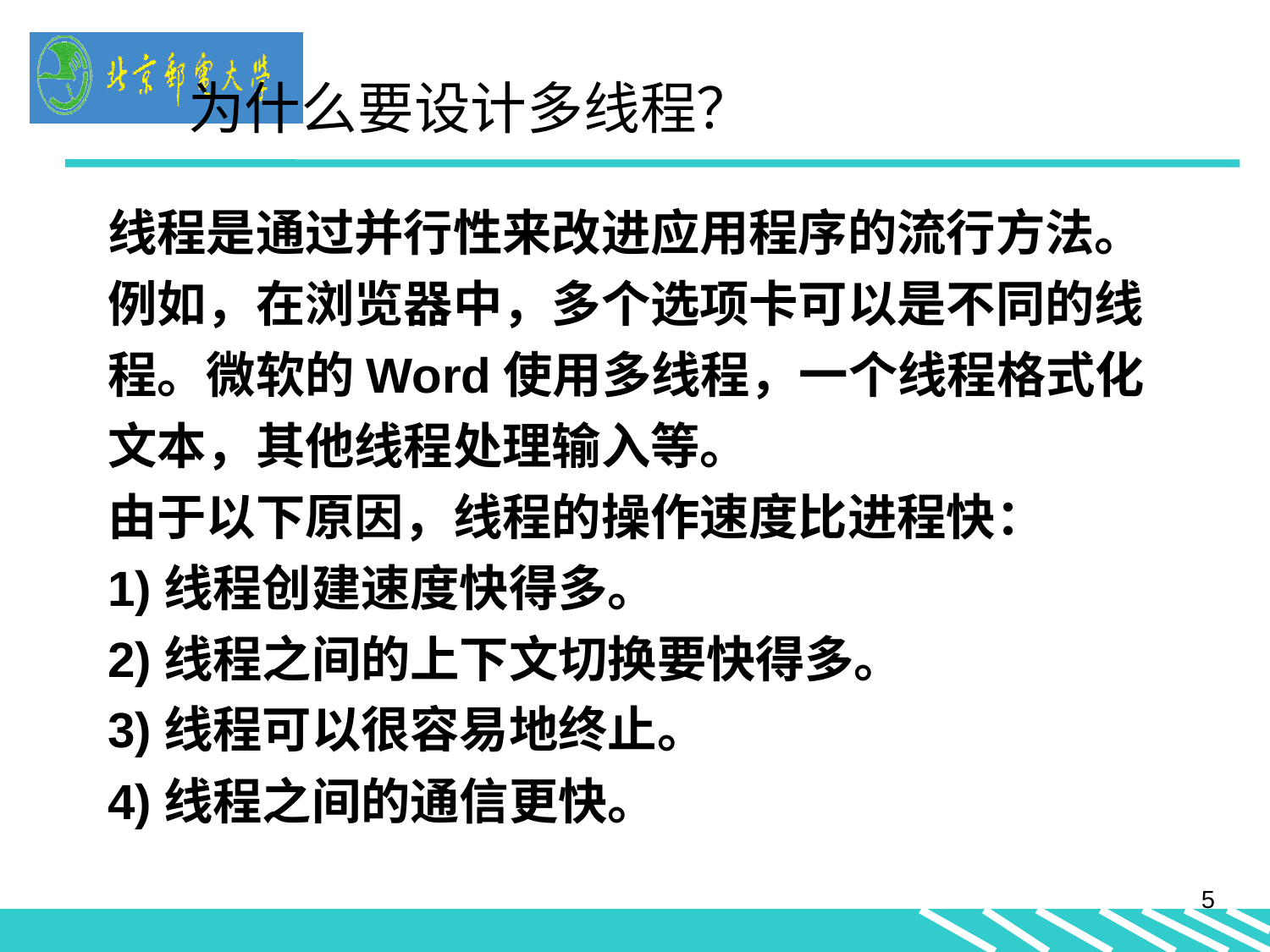

为什么要设计多线程？
线程是通过并行性来改进应用程序的流行方法。 例如，在浏览器中，多个选项卡可以是不同的线程。微软的Word使用多线程，一个线程格式化文本，其他线程处理输入等。
由于以下原因，线程的操作速度比进程快：
1)线程创建速度快得多。
2)线程之间的上下文切换要快得多。
3)线程可以很容易地终止。
4)线程之间的通信更快。
5